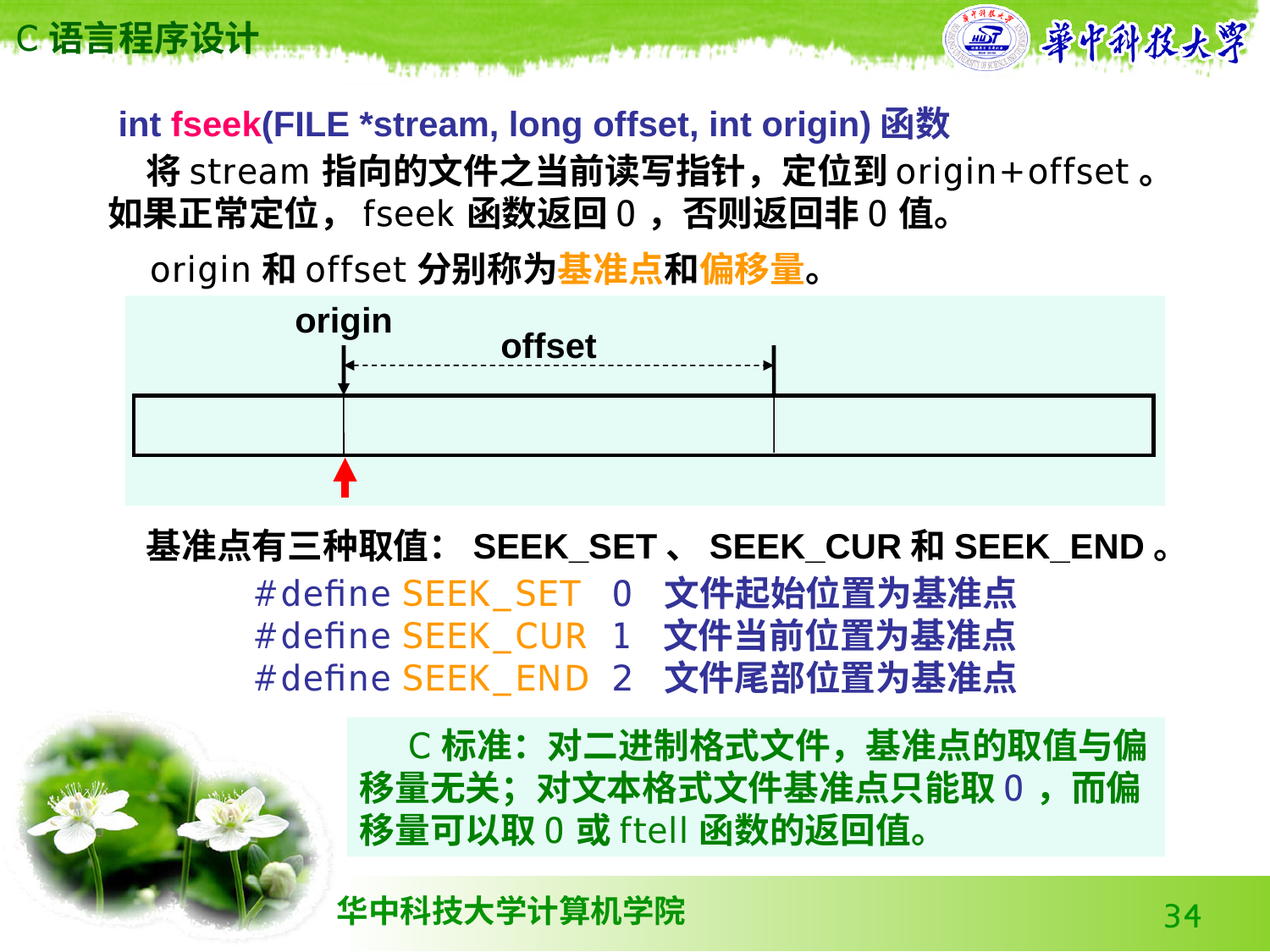

int fseek(FILE *stream, long offset, int origin)函数
     将stream指向的文件之当前读写指针，定位到origin+offset。如果正常定位，fseek函数返回0，否则返回非0值。
     origin和offset分别称为基准点和偏移量。
origin

offset

     基准点有三种取值：SEEK_SET、SEEK_CUR和SEEK_END。
              #define SEEK_SET   0  文件起始位置为基准点
              #define SEEK_CUR  1  文件当前位置为基准点
              #define SEEK_END  2  文件尾部位置为基准点
     C 标准：对二进制格式文件，基准点的取值与偏移量无关；对文本格式文件基准点只能取 0 ，而偏移量可以取 0 或ftell函数的返回值。
34